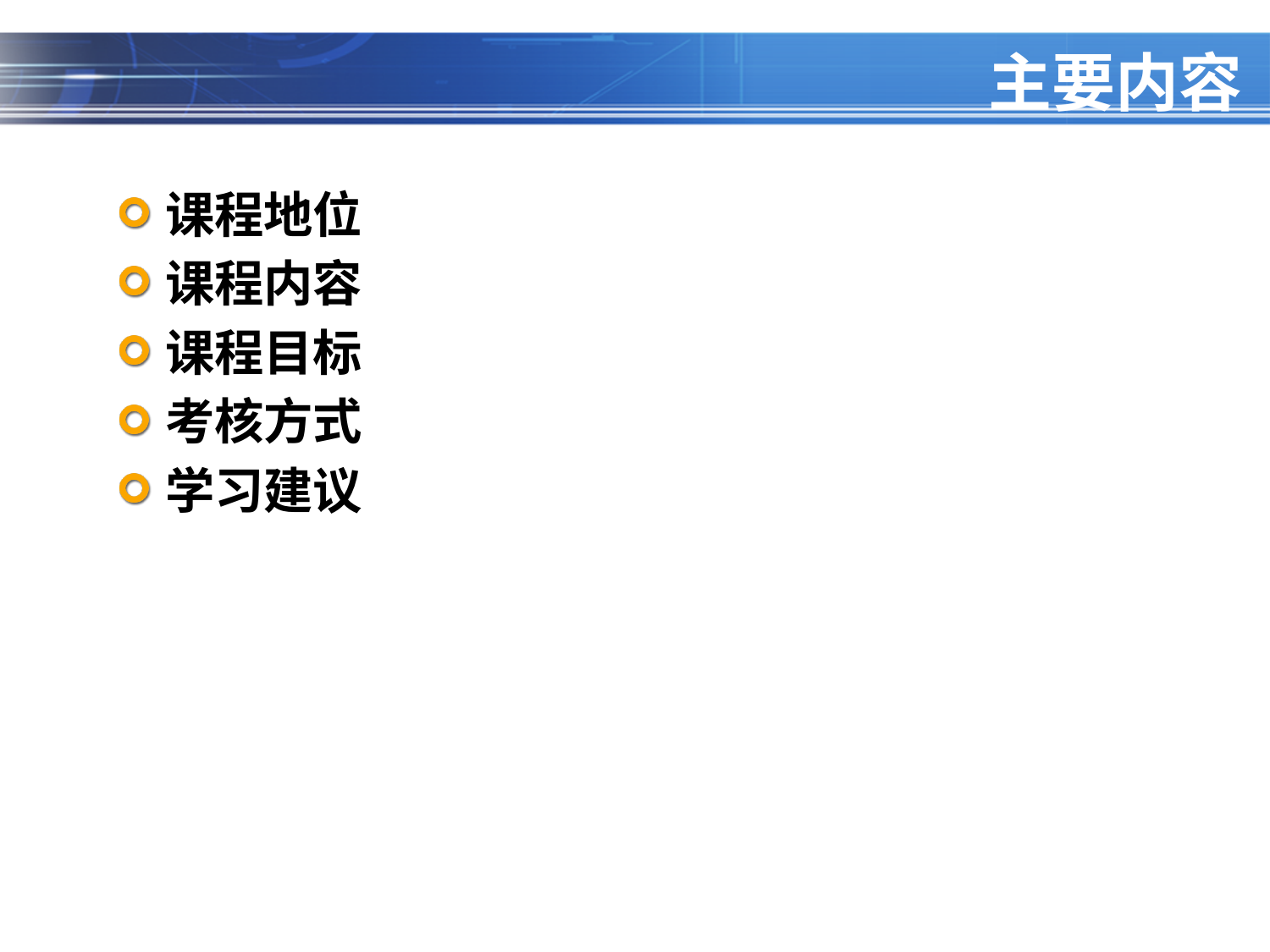

# 主要内容
课程地位
课程内容
课程目标
考核方式
学习建议